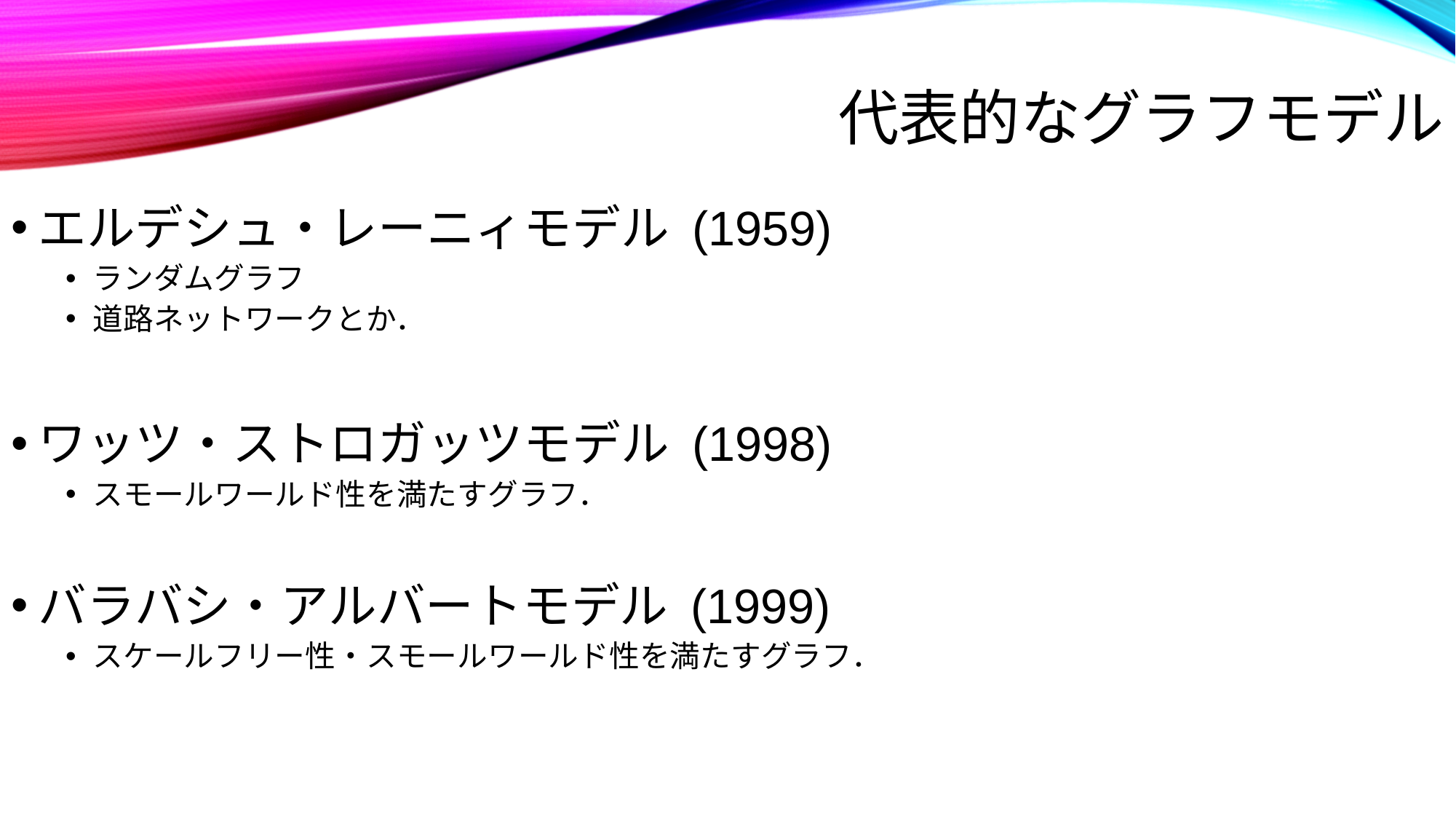

# 代表的なグラフモデル
エルデシュ・レーニィモデル (1959)
ランダムグラフ
道路ネットワークとか．

ワッツ・ストロガッツモデル (1998)
スモールワールド性を満たすグラフ．

バラバシ・アルバートモデル (1999)
スケールフリー性・スモールワールド性を満たすグラフ．